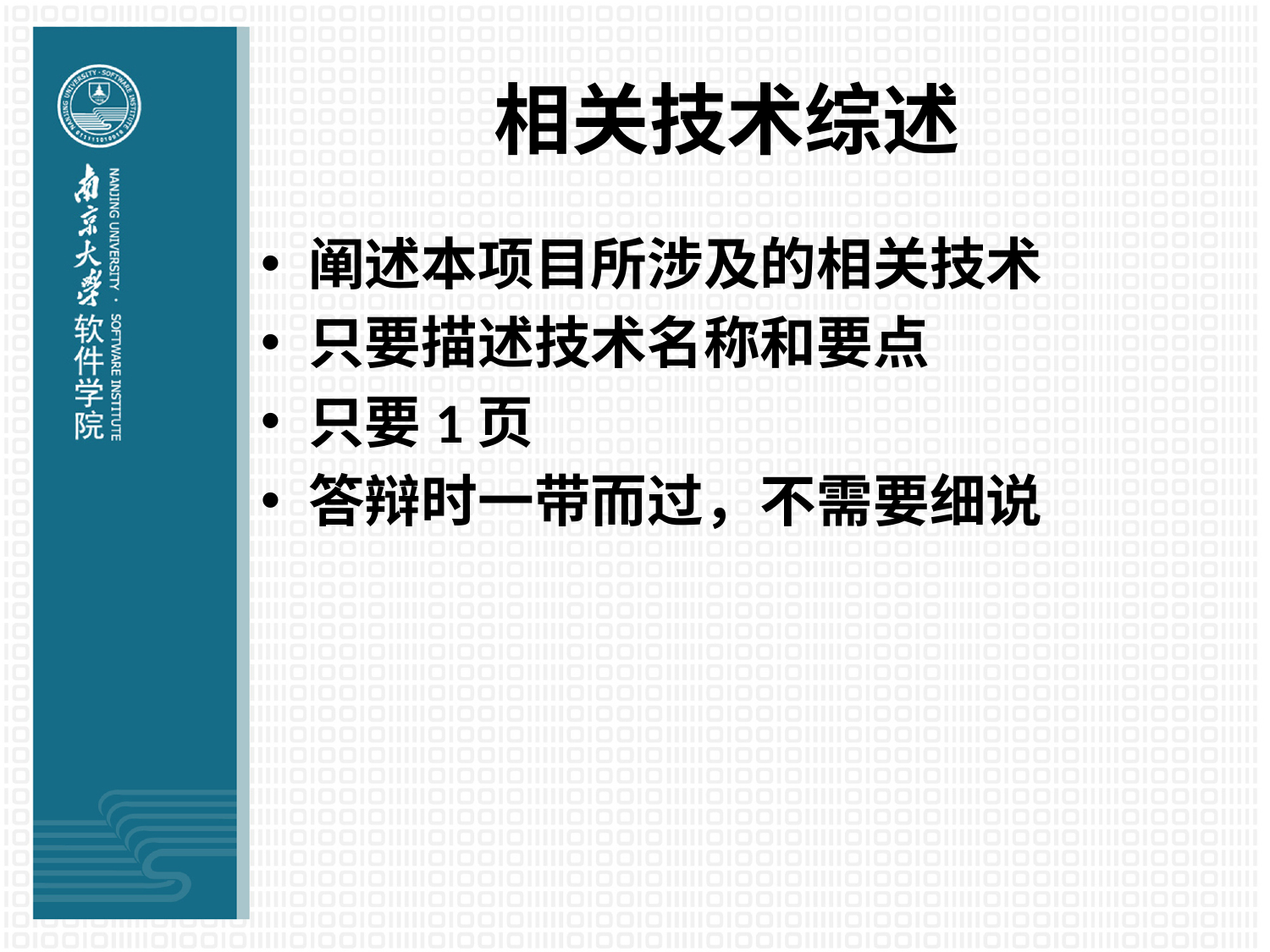

# 相关技术综述
阐述本项目所涉及的相关技术
只要描述技术名称和要点
只要1页
答辩时一带而过，不需要细说